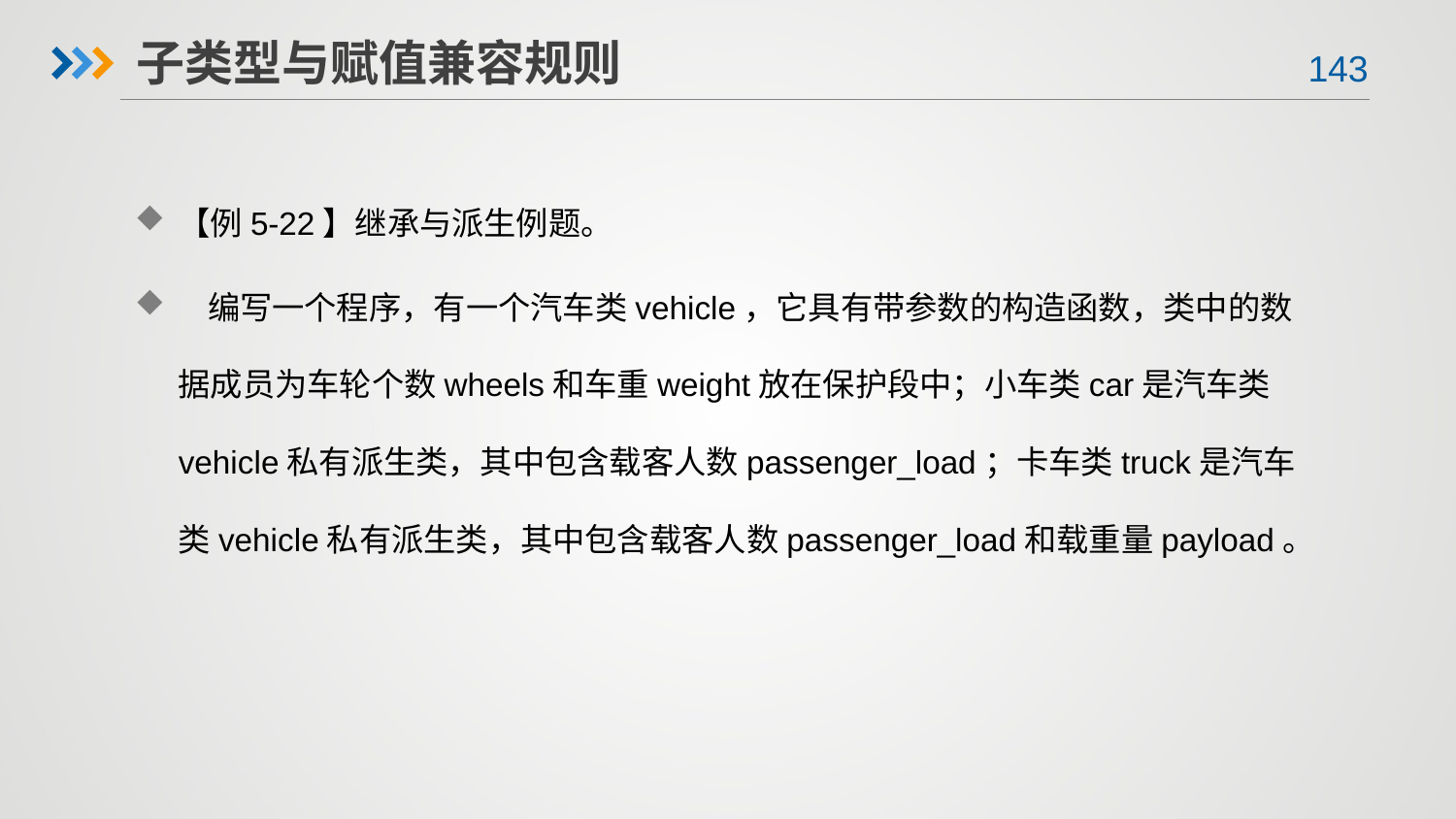

子类型与赋值兼容规则
【例5-22】继承与派生例题。
   编写一个程序，有一个汽车类vehicle，它具有带参数的构造函数，类中的数据成员为车轮个数wheels和车重weight放在保护段中；小车类car是汽车类vehicle私有派生类，其中包含载客人数passenger_load；卡车类truck是汽车类vehicle私有派生类，其中包含载客人数passenger_load和载重量payload。